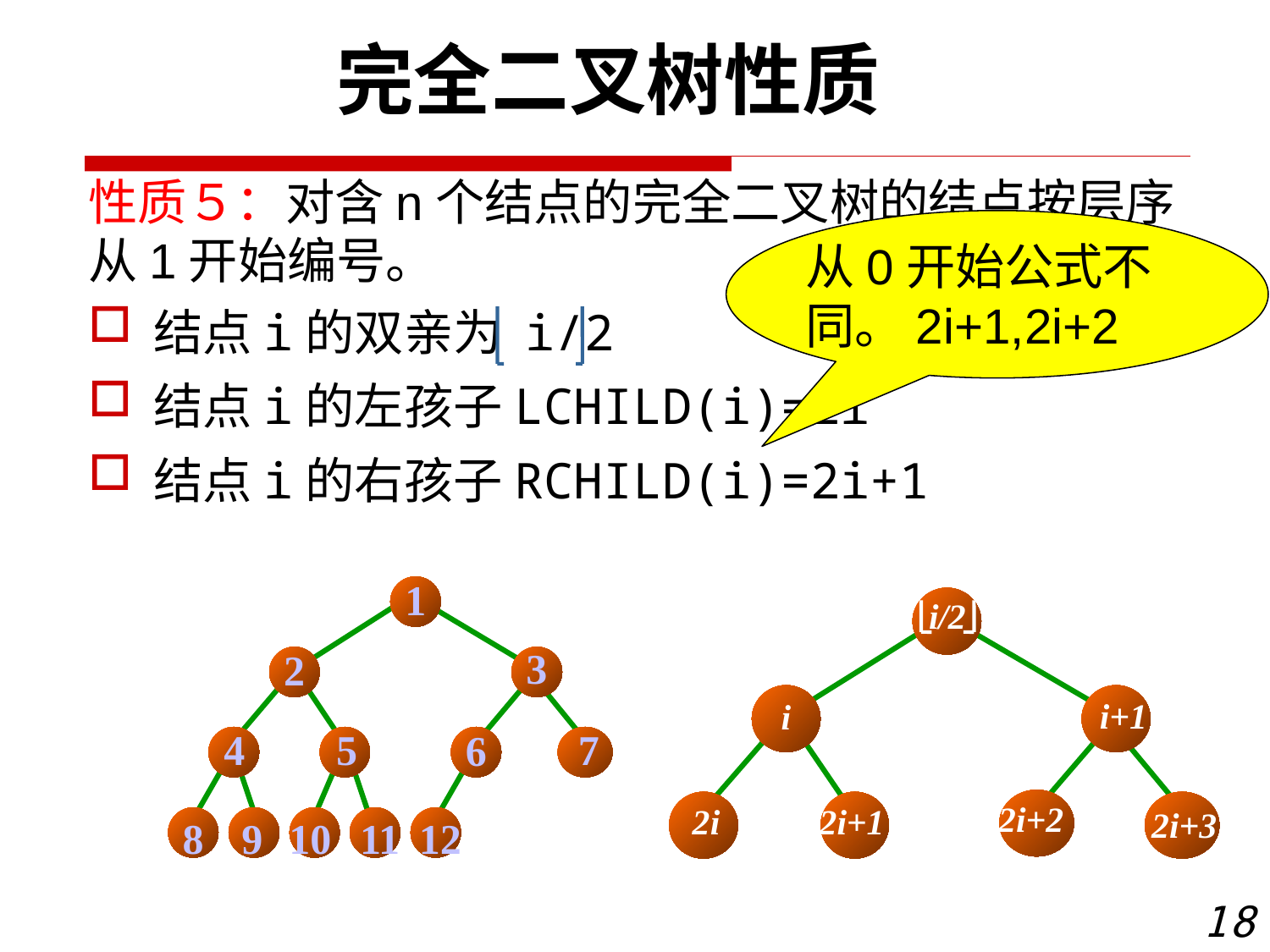

完全二叉树性质
# 性质５：对含n个结点的完全二叉树的结点按层序从1开始编号。
从0开始公式不同。2i+1,2i+2
结点i的双亲为 i/2
结点i的左孩子LCHILD(i)=2i
结点i的右孩子RCHILD(i)=2i+1

1

3
2

4
5
7

6

8
9
10
11
12

i/2

i

i+1

2i+2
2i
2i+1
2i+3
18